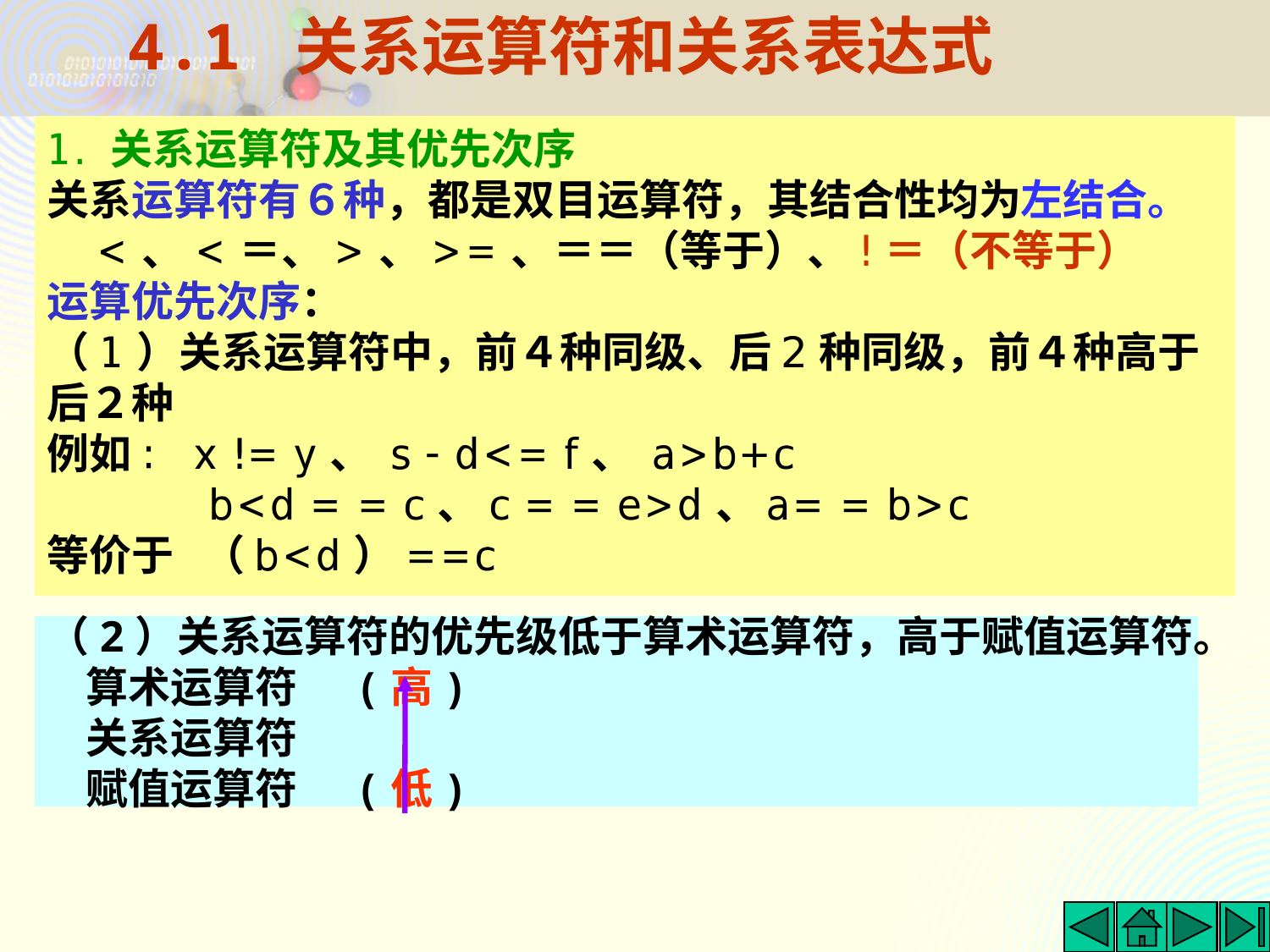

4.1 关系运算符和关系表达式
1. 关系运算符及其优先次序
关系运算符有６种，都是双目运算符，其结合性均为左结合。
    <、<＝、>、>=、＝＝（等于）、!＝（不等于）
运算优先次序：
（1）关系运算符中，前４种同级、后2种同级，前４种高于后２种
例如:   x != y、 s - d<= f、 a>b+c
             b<d = = c、c = = e>d、a= = b>c
等价于   （b<d）==c
（2）关系运算符的优先级低于算术运算符，高于赋值运算符。
   算术运算符     (高)
   关系运算符
   赋值运算符     (低)